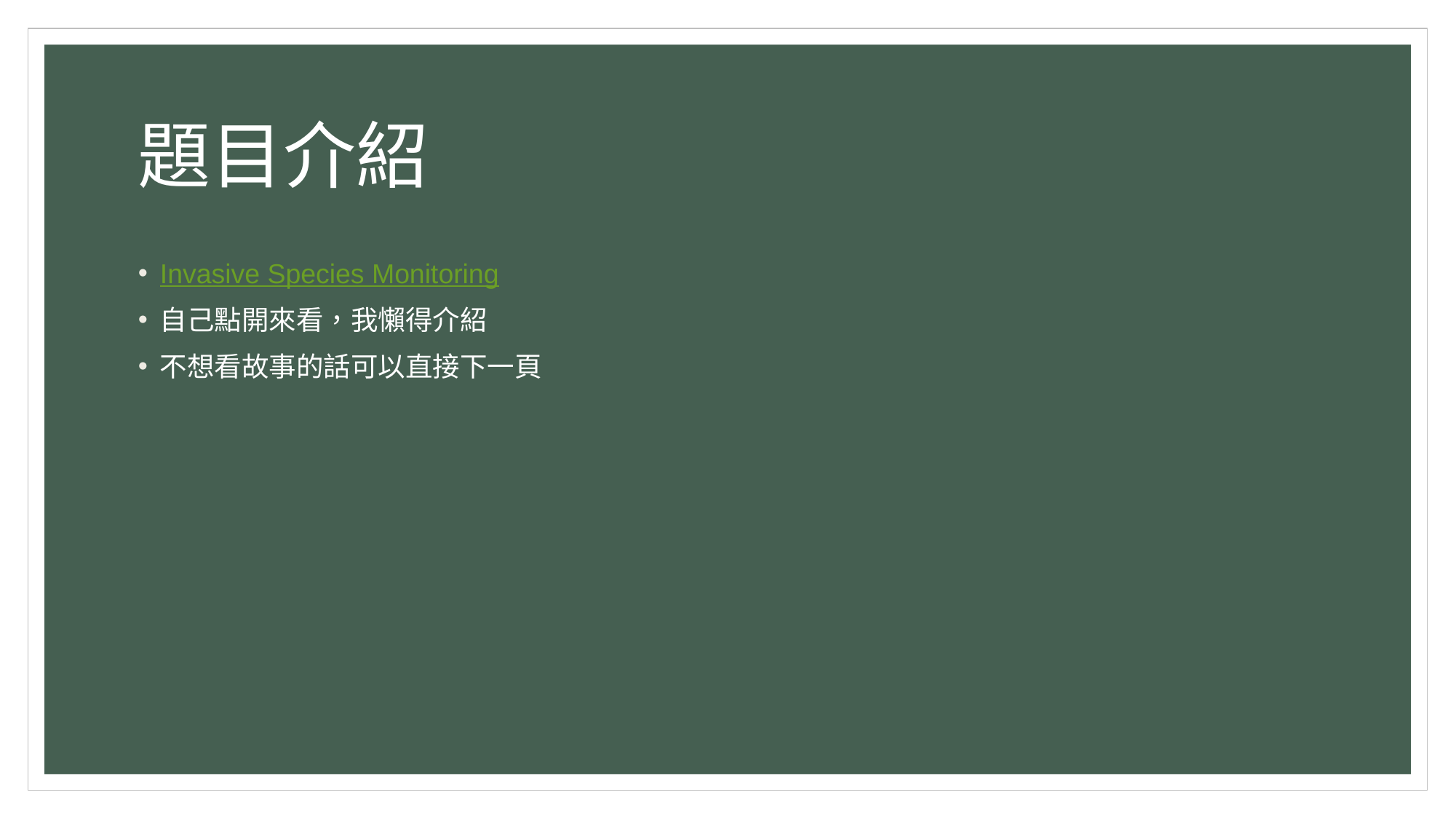

# 題目介紹
Invasive Species Monitoring
自己點開來看，我懶得介紹
不想看故事的話可以直接下一頁